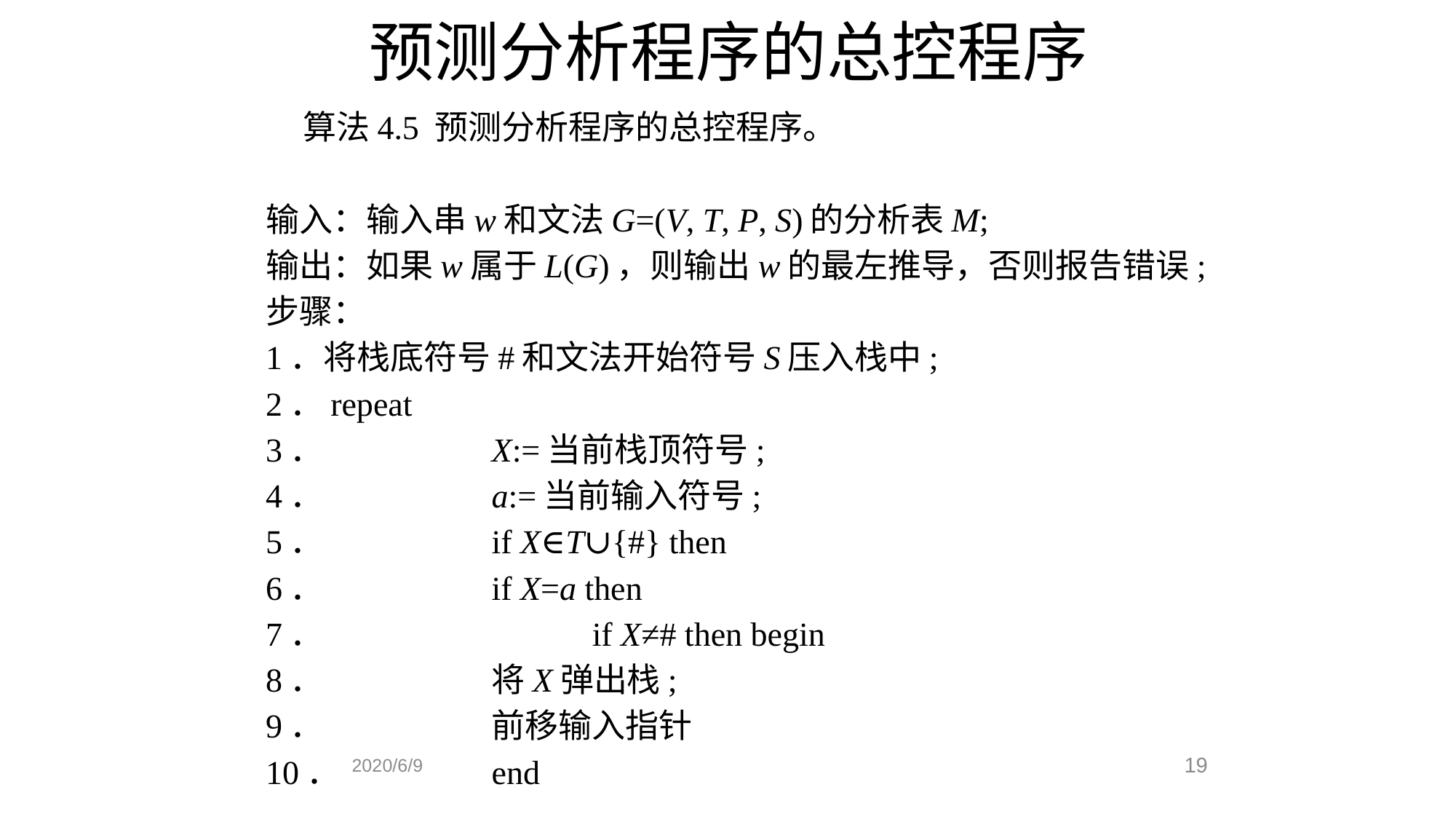

预测分析程序的总控程序
    算法4.5 预测分析程序的总控程序。

输入：输入串w和文法G=(V, T, P, S)的分析表M;
输出：如果w属于L(G)，则输出w的最左推导，否则报告错误;
步骤：
1．将栈底符号#和文法开始符号S压入栈中;
2．repeat
3．		X:=当前栈顶符号;
4．		a:=当前输入符号;
5．		if X∈T∪{#} then
6．			if X=a then
7．		      		if X≠# then begin
8．					将X弹出栈;
9．					前移输入指针
10．					end
19
2020/6/9